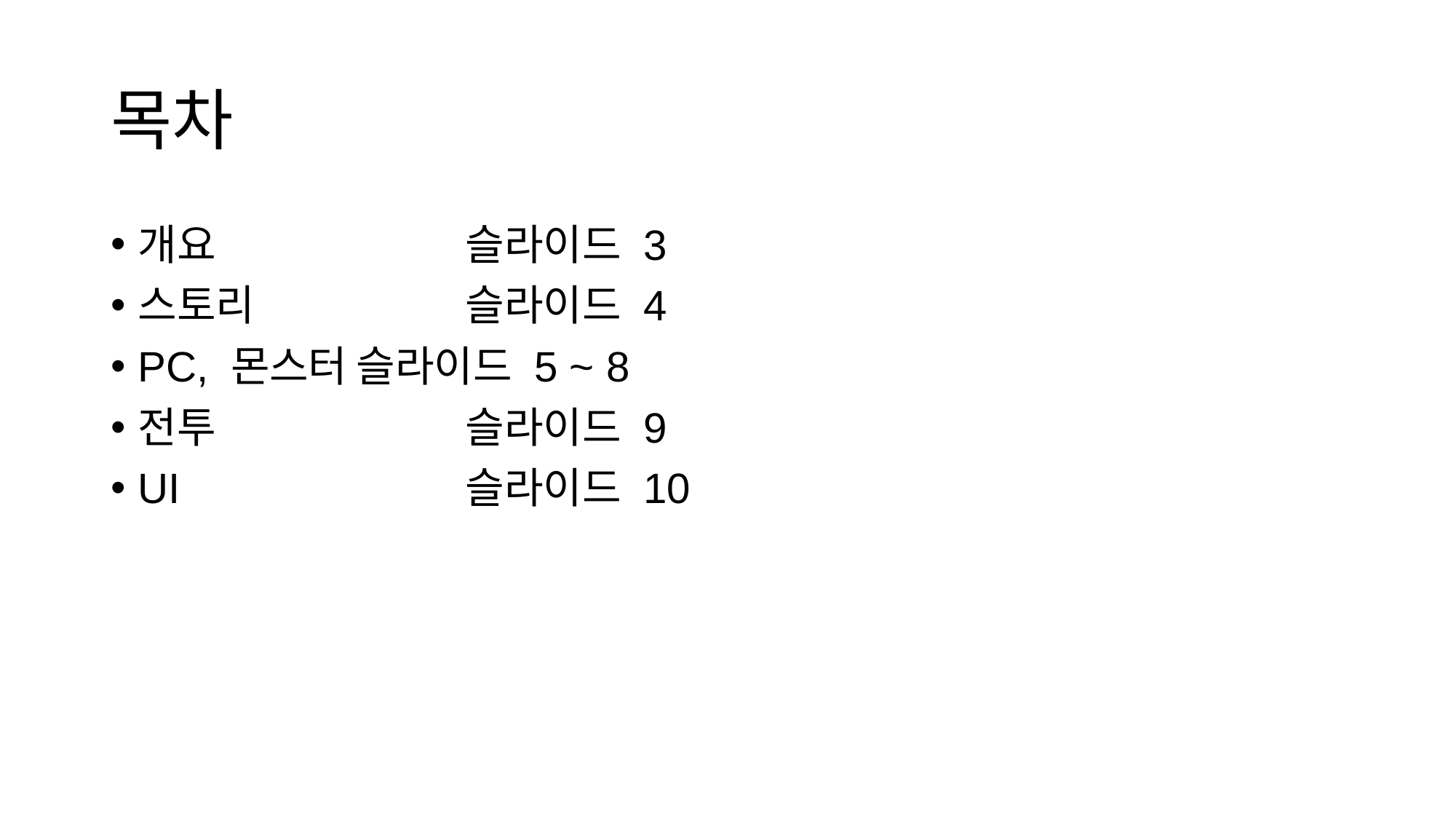

# 목차
개요			슬라이드 3
스토리		슬라이드 4
PC, 몬스터	슬라이드 5 ~ 8
전투			슬라이드 9
UI			슬라이드 10